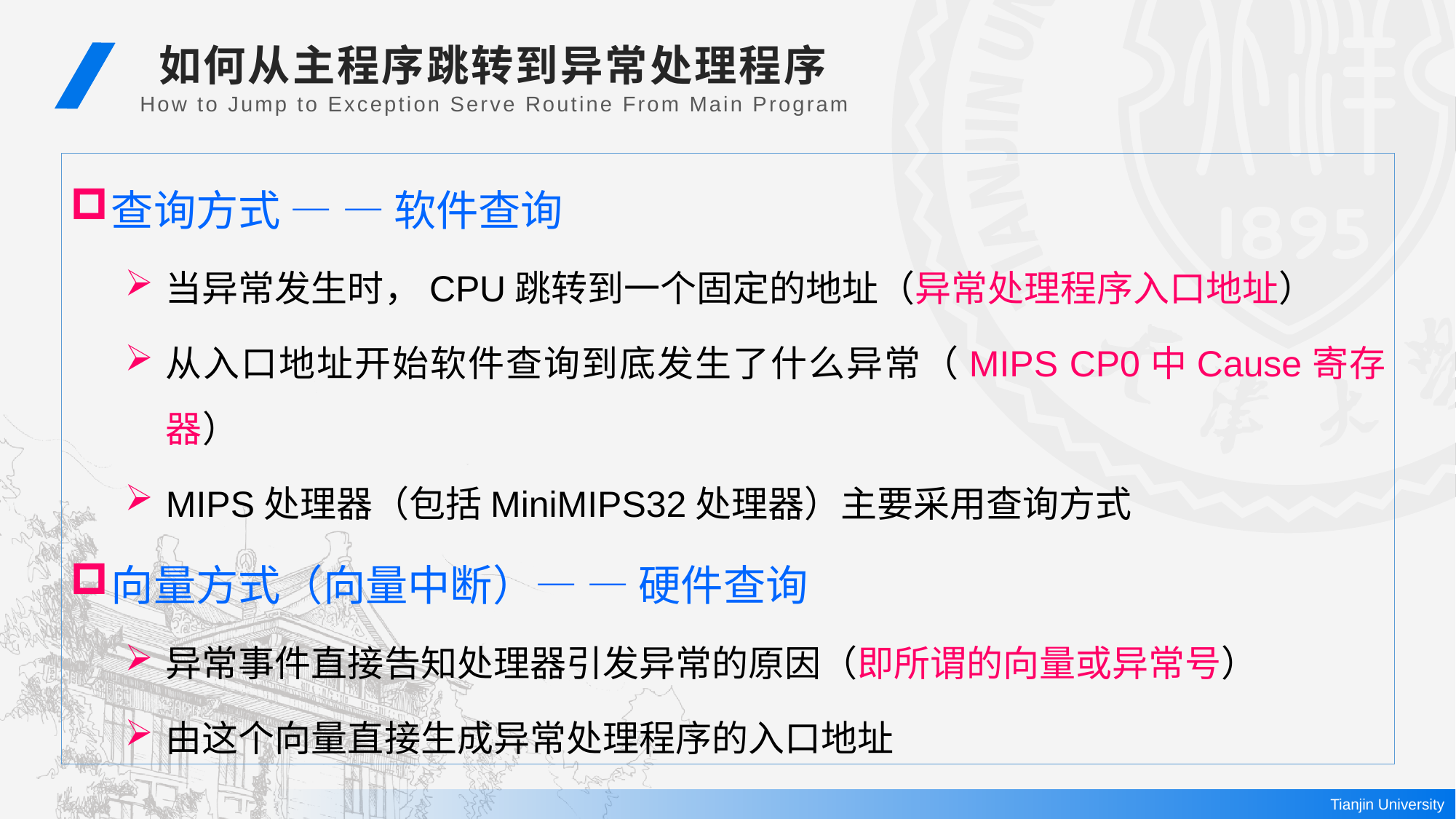

如何从主程序跳转到异常处理程序
How to Jump to Exception Serve Routine From Main Program
查询方式 — — 软件查询
当异常发生时，CPU跳转到一个固定的地址（异常处理程序入口地址）
从入口地址开始软件查询到底发生了什么异常（MIPS CP0中Cause寄存器）
MIPS处理器（包括MiniMIPS32处理器）主要采用查询方式
向量方式（向量中断）— — 硬件查询
异常事件直接告知处理器引发异常的原因（即所谓的向量或异常号）
由这个向量直接生成异常处理程序的入口地址